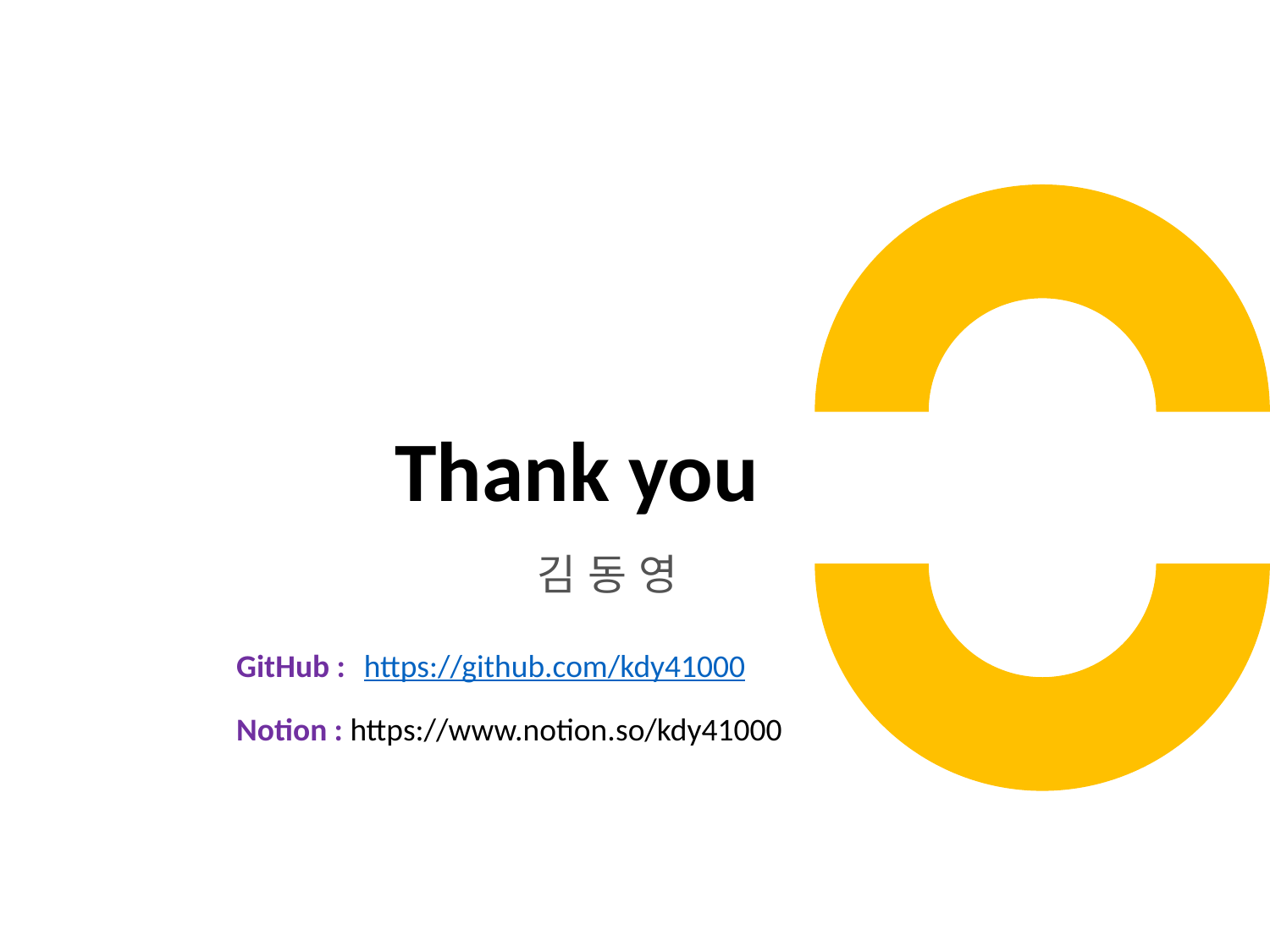

# Thank you
김 동 영
GitHub :
https://github.com/kdy41000

Notion : https://www.notion.so/kdy41000